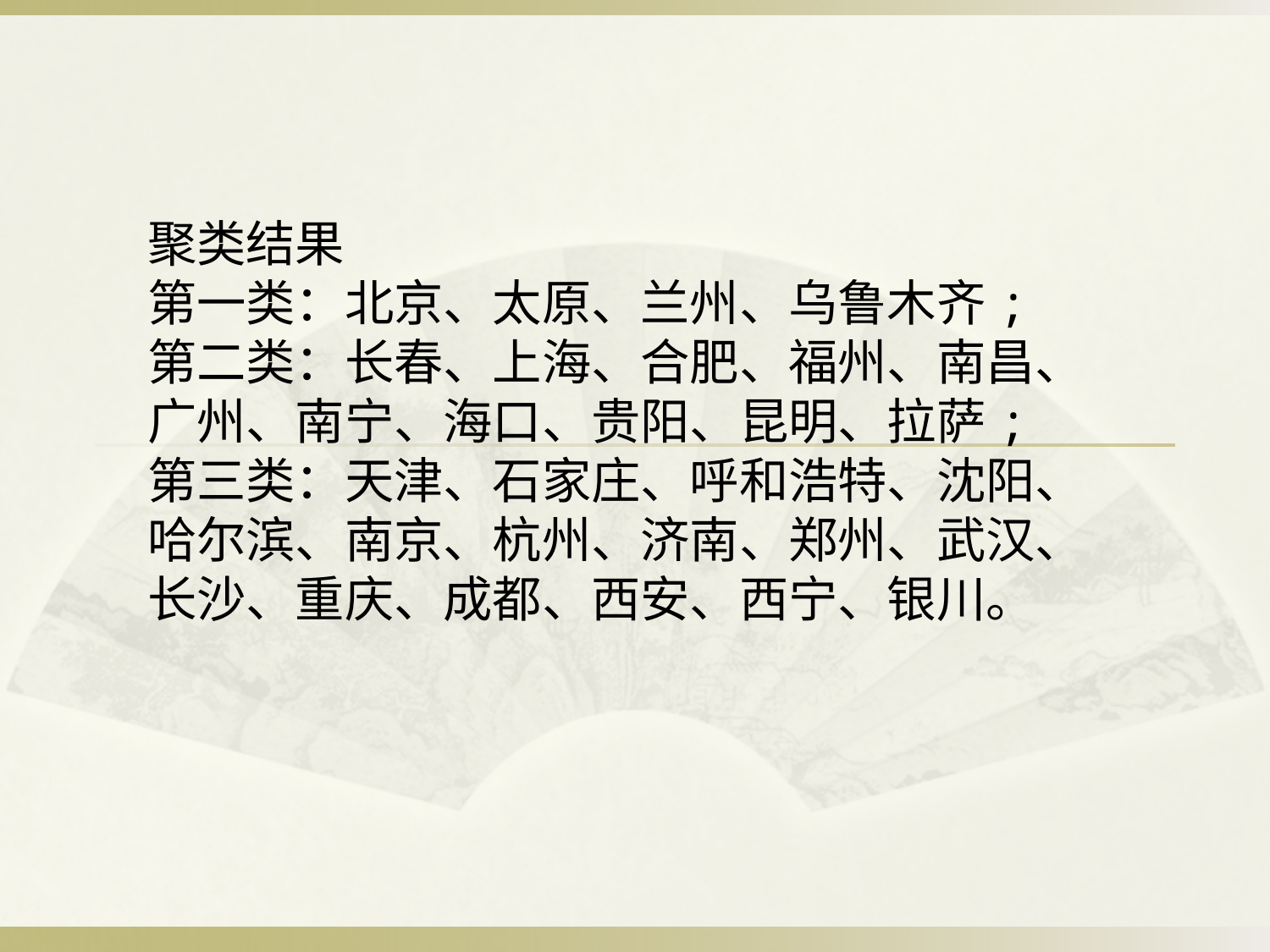

聚类结果
第一类：北京、太原、兰州、乌鲁木齐;
第二类：长春、上海、合肥、福州、南昌、广州、南宁、海口、贵阳、昆明、拉萨;
第三类：天津、石家庄、呼和浩特、沈阳、哈尔滨、南京、杭州、济南、郑州、武汉、长沙、重庆、成都、西安、西宁、银川。